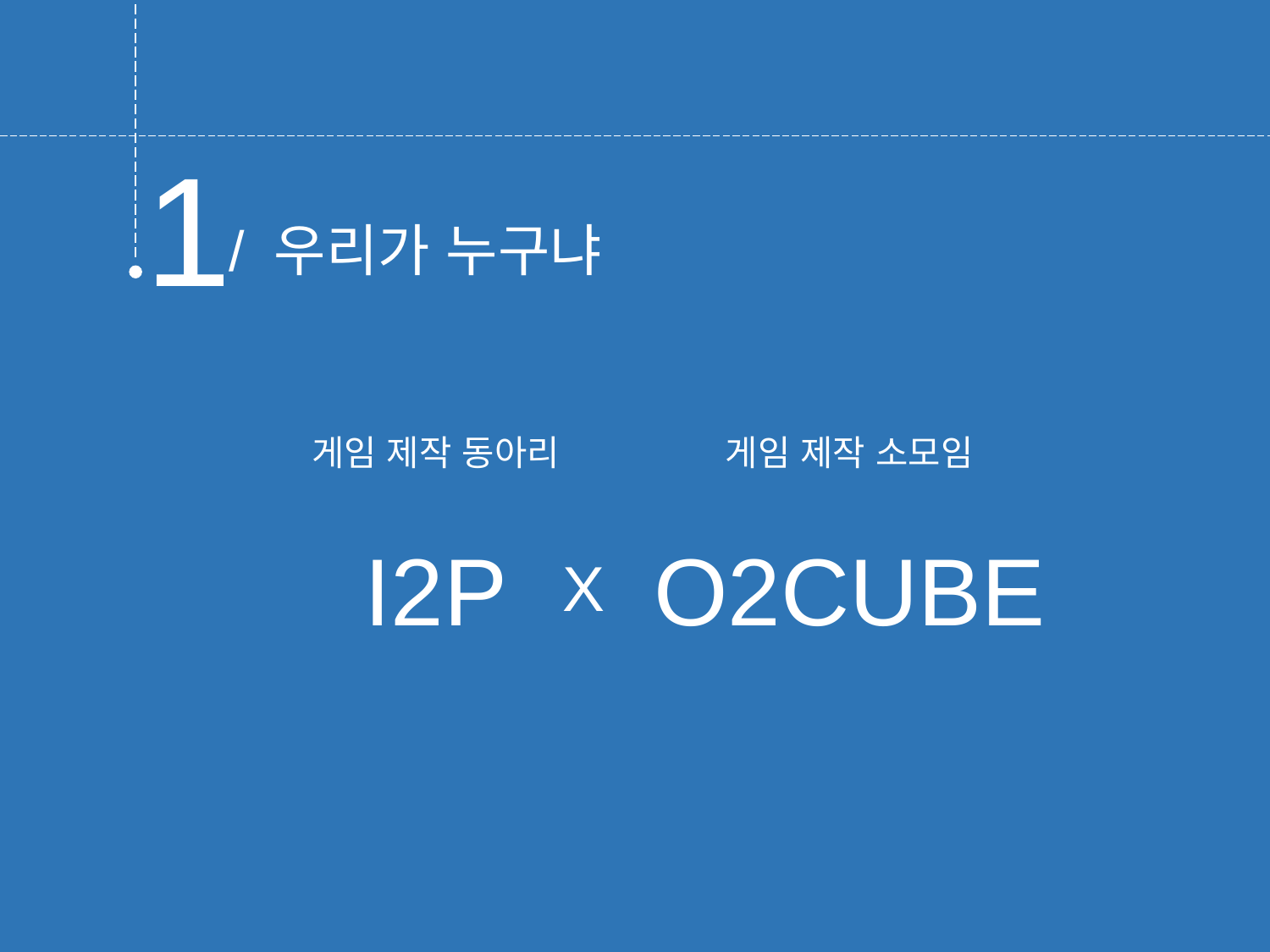

1
 / 우리가 누구냐

게임 제작 동아리
I2P
게임 제작 소모임
O2CUBE
X